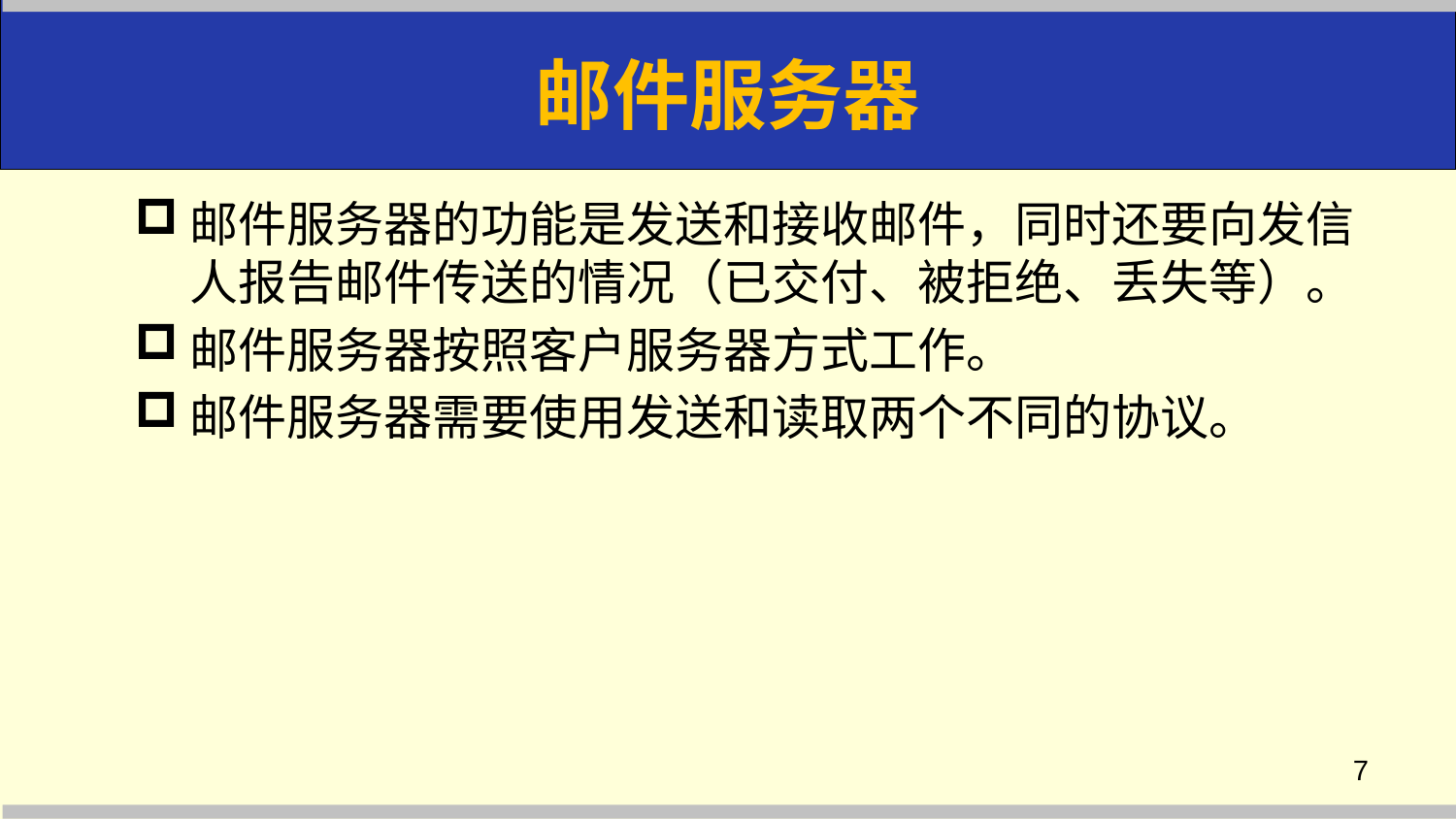

# 邮件服务器
邮件服务器的功能是发送和接收邮件，同时还要向发信人报告邮件传送的情况（已交付、被拒绝、丢失等）。
邮件服务器按照客户服务器方式工作。
邮件服务器需要使用发送和读取两个不同的协议。
7